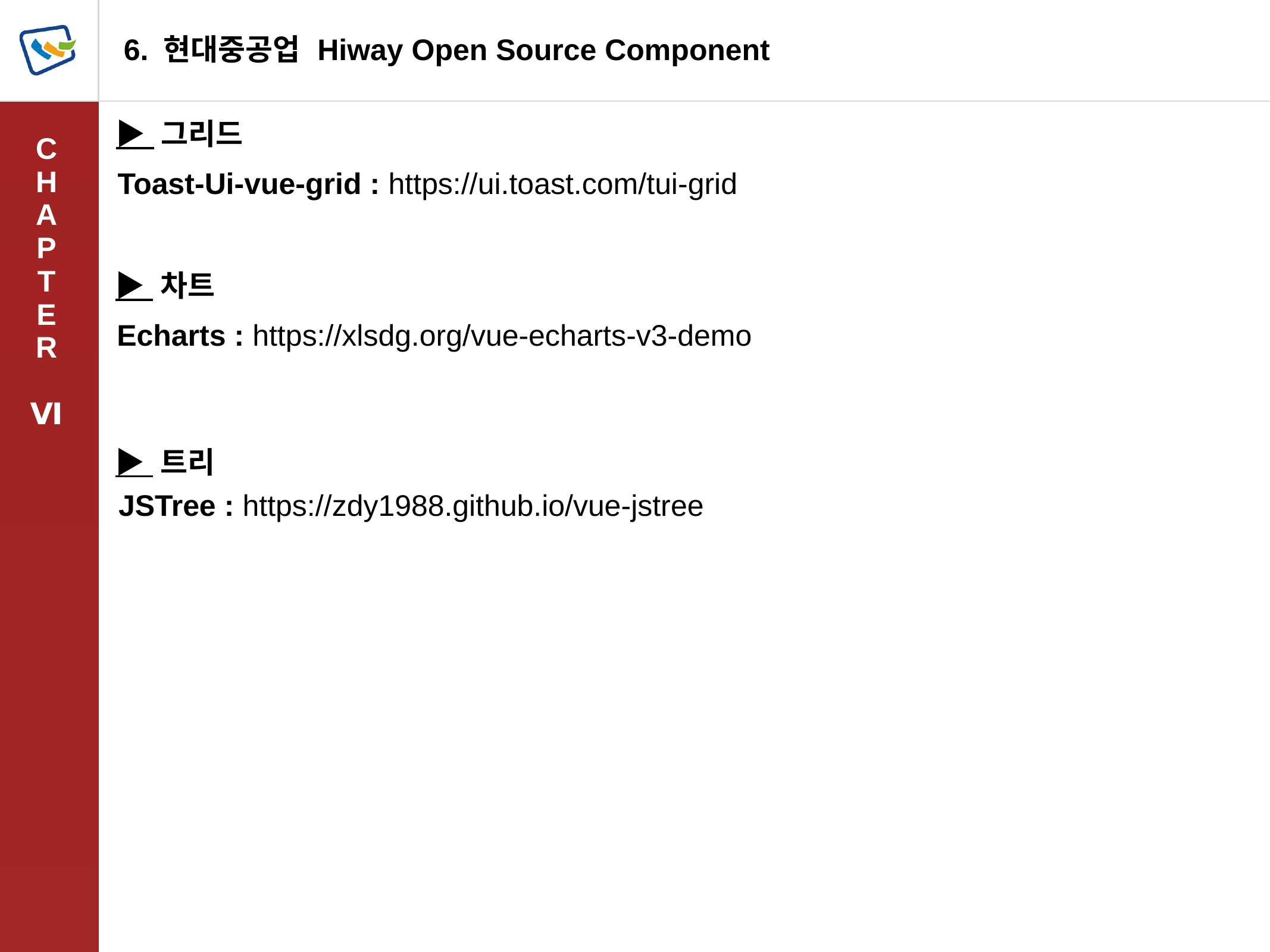

▶ 그리드
Toast-Ui-vue-grid : https://ui.toast.com/tui-grid
▶ 차트
Echarts : https://xlsdg.org/vue-echarts-v3-demo
▶ 트리
JSTree : https://zdy1988.github.io/vue-jstree